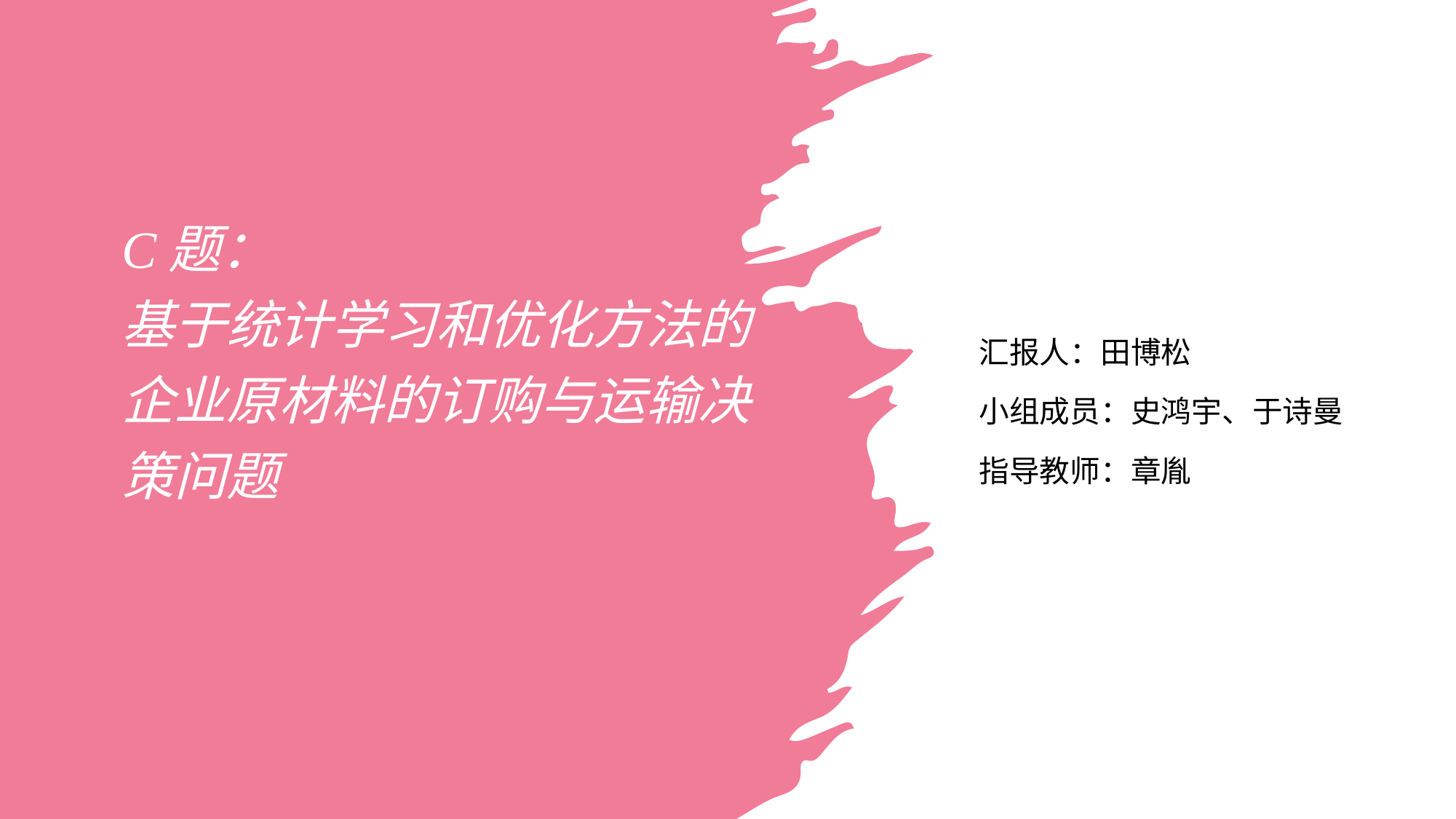

# C题： 基于统计学习和优化方法的企业原材料的订购与运输决策问题
汇报人：田博松
小组成员：史鸿宇、于诗曼
指导教师：章胤